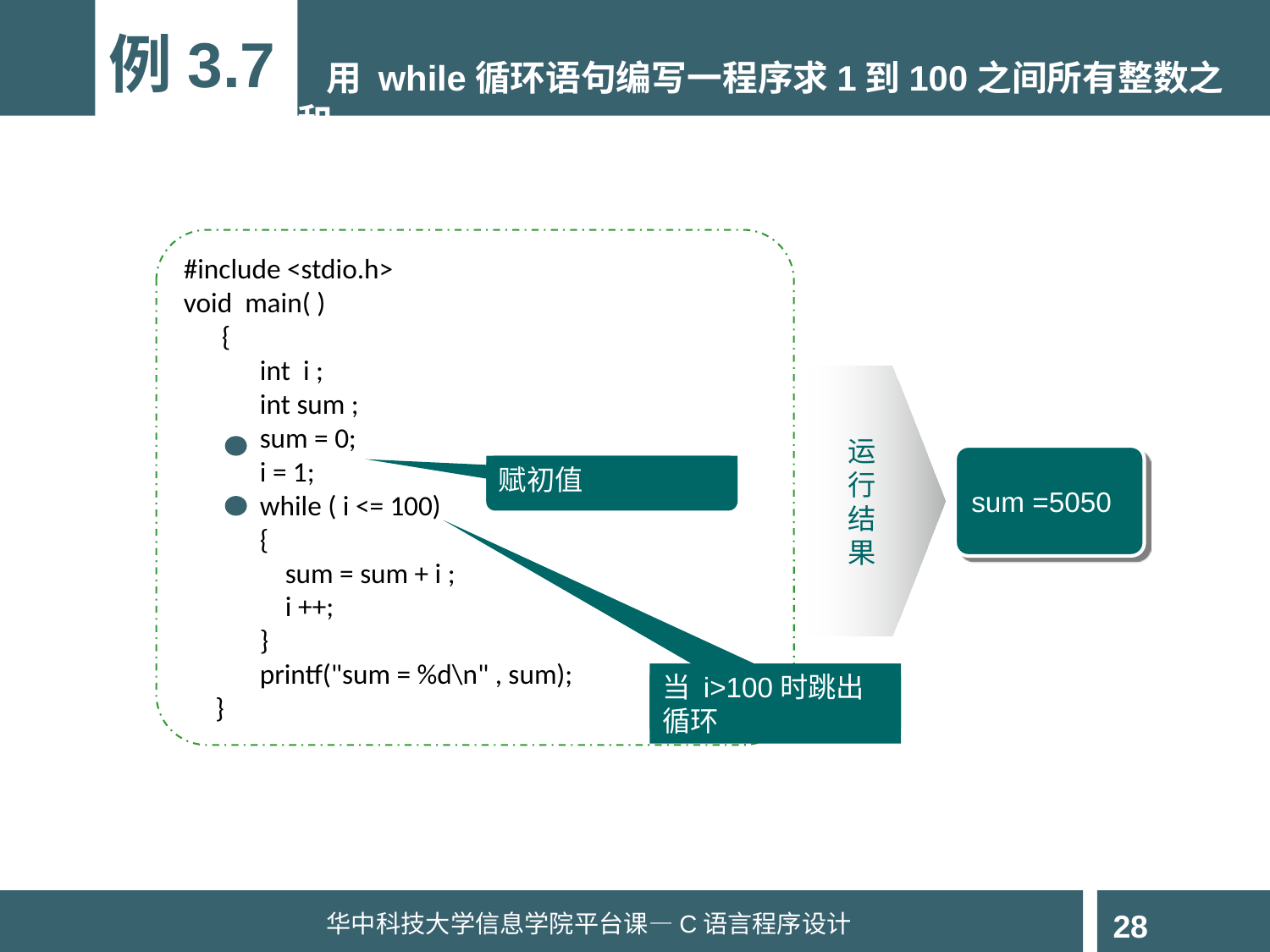

例3.7
  用 while循环语句编写一程序求1到100之间所有整数之和
#include <stdio.h>
void  main( )
      {
            int  i ;
            int sum ;
            sum = 0;
            i = 1;
            while ( i <= 100)
            {
                sum = sum + i ;
                i ++;
            }
            printf("sum = %d\n" , sum);
     }
运
行
结
果

sum =5050

赋初值

当 i>100时跳出循环